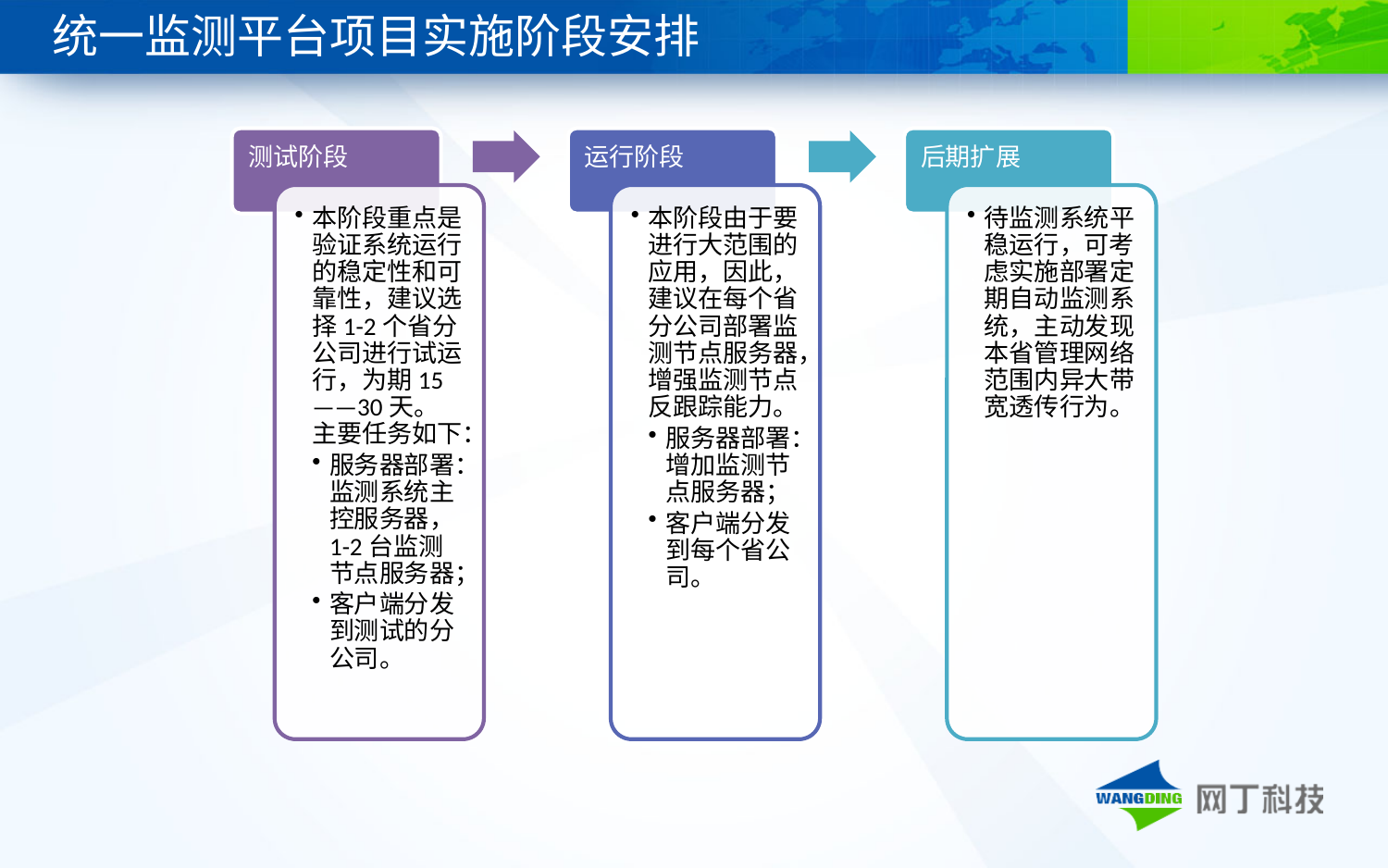

统一监测平台项目实施阶段安排
测试阶段
本阶段重点是验证系统运行的稳定性和可靠性，建议选择1-2个省分公司进行试运行，为期15——30天。主要任务如下：
服务器部署：监测系统主控服务器，1-2台监测节点服务器；
客户端分发到测试的分公司。

运行阶段
本阶段由于要进行大范围的应用，因此，建议在每个省分公司部署监测节点服务器，增强监测节点反跟踪能力。
服务器部署：增加监测节点服务器；
客户端分发到每个省公司。

后期扩展
待监测系统平稳运行，可考虑实施部署定期自动监测系统，主动发现本省管理网络范围内异大带宽透传行为。